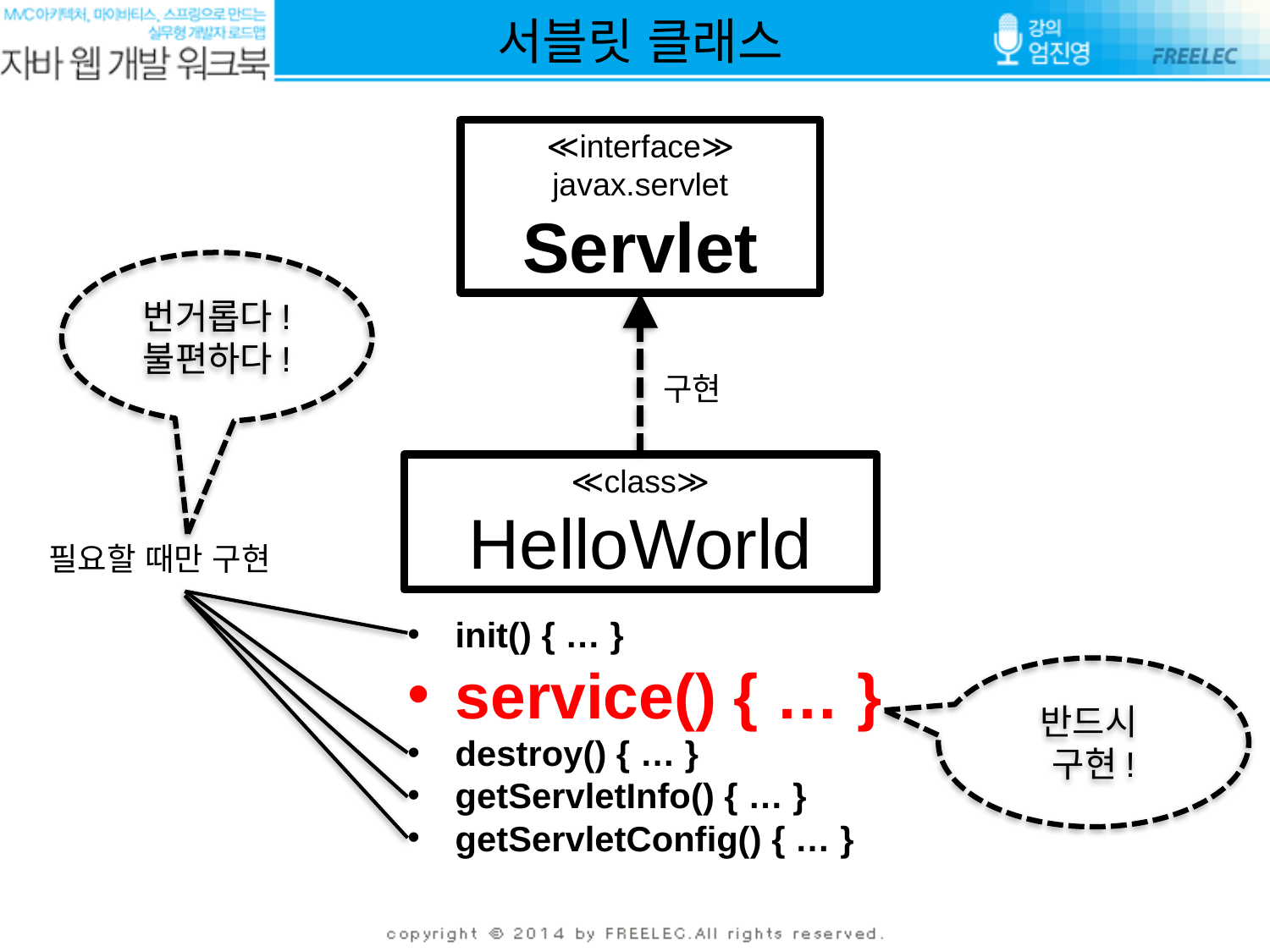

# 서블릿 클래스
≪interface≫
javax.servlet
Servlet
번거롭다!
불편하다!
구현
≪class≫
HelloWorld
필요할 때만 구현
init() { … }
service() { … }
destroy() { … }
getServletInfo() { … }
getServletConfig() { … }
반드시
구현!